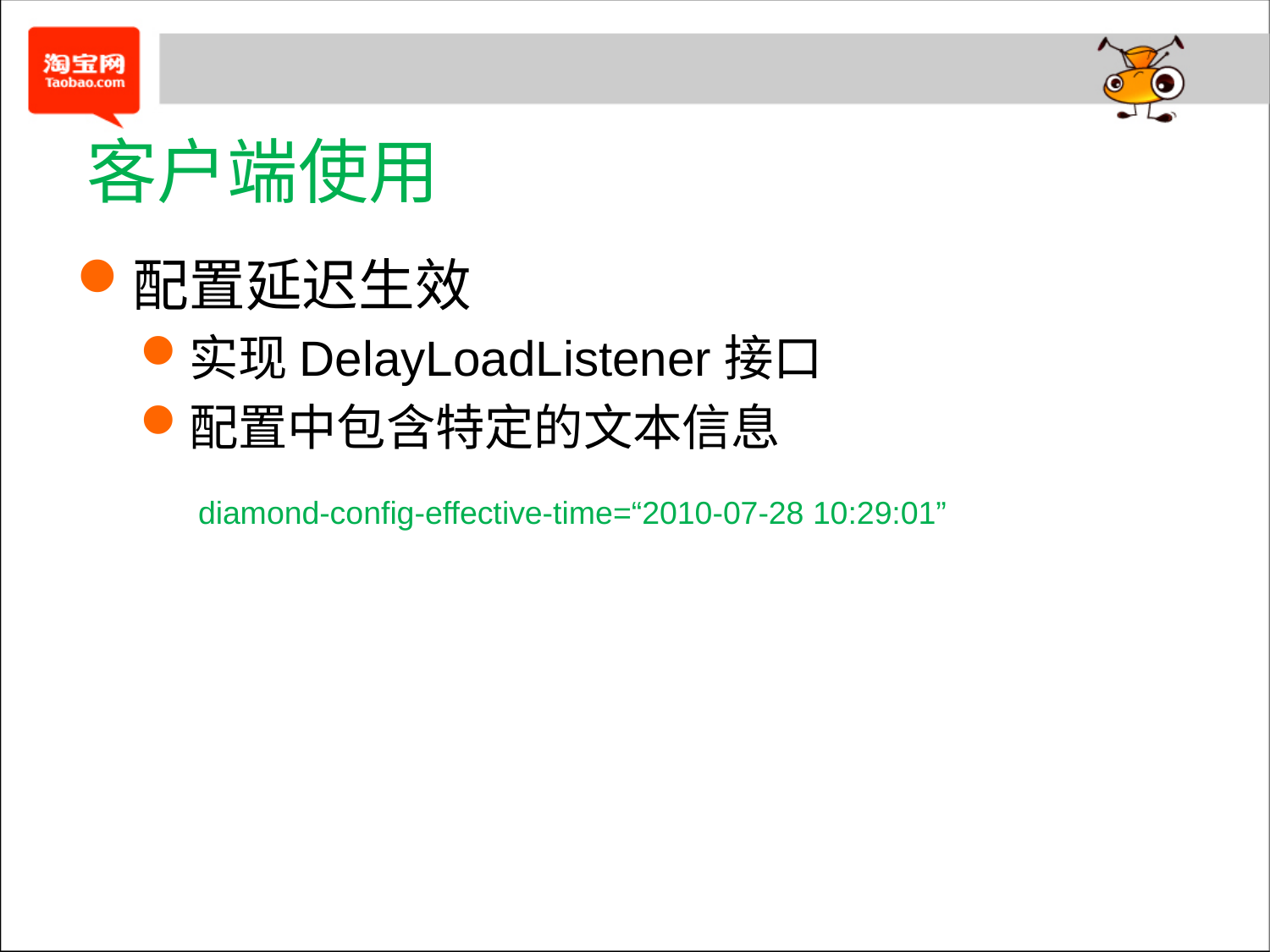

# 客户端使用
配置延迟生效
实现DelayLoadListener接口
配置中包含特定的文本信息

diamond-config-effective-time=“2010-07-28 10:29:01”